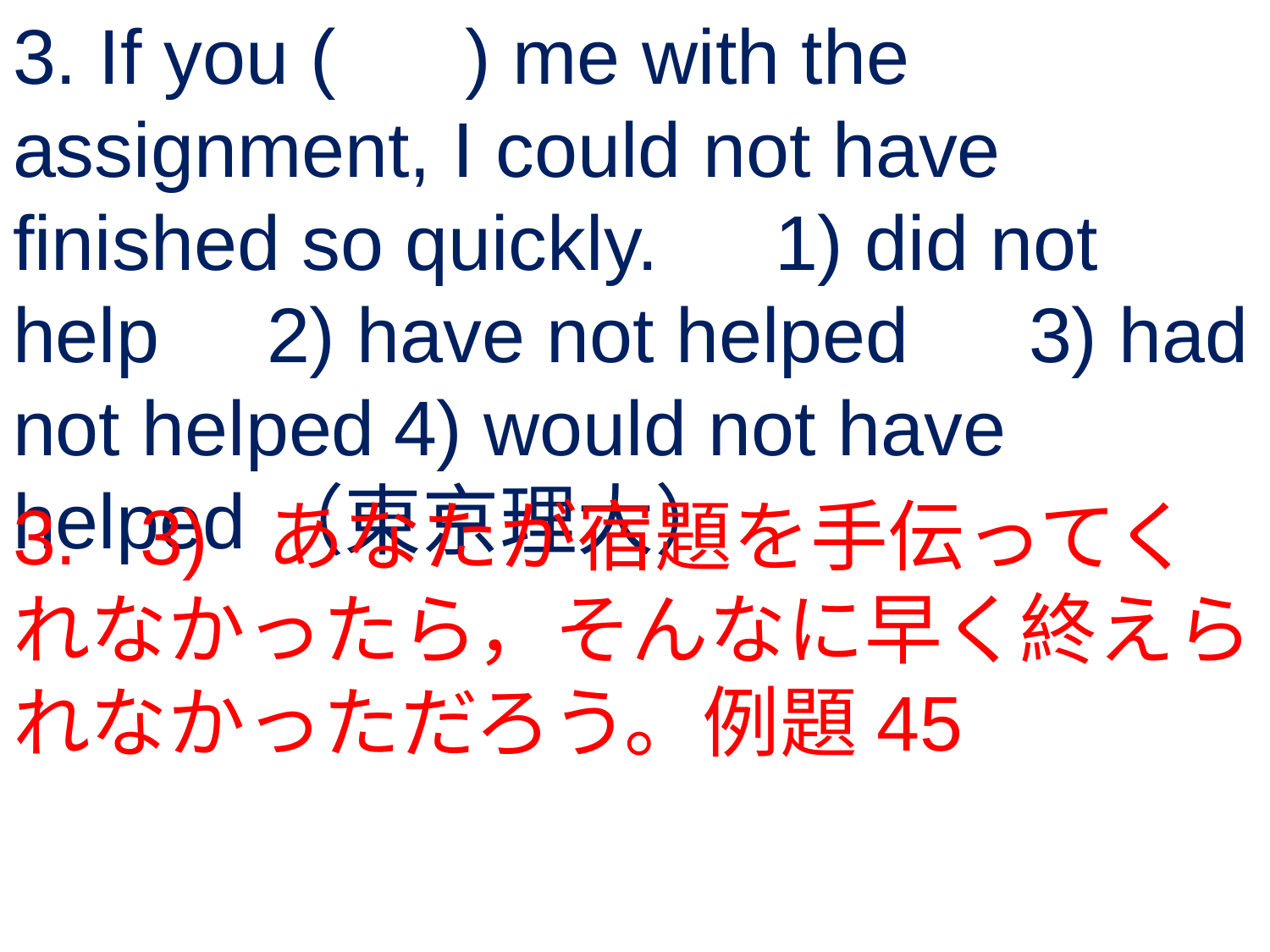

# 3. If you (      ) me with the assignment, I could not have finished so quickly.	1) did not help	2) have not helped	3) had not helped	4) would not have helped	（東京理大）
3.	3) 	あなたが宿題を手伝ってくれなかったら，そんなに早く終えられなかっただろう。例題45